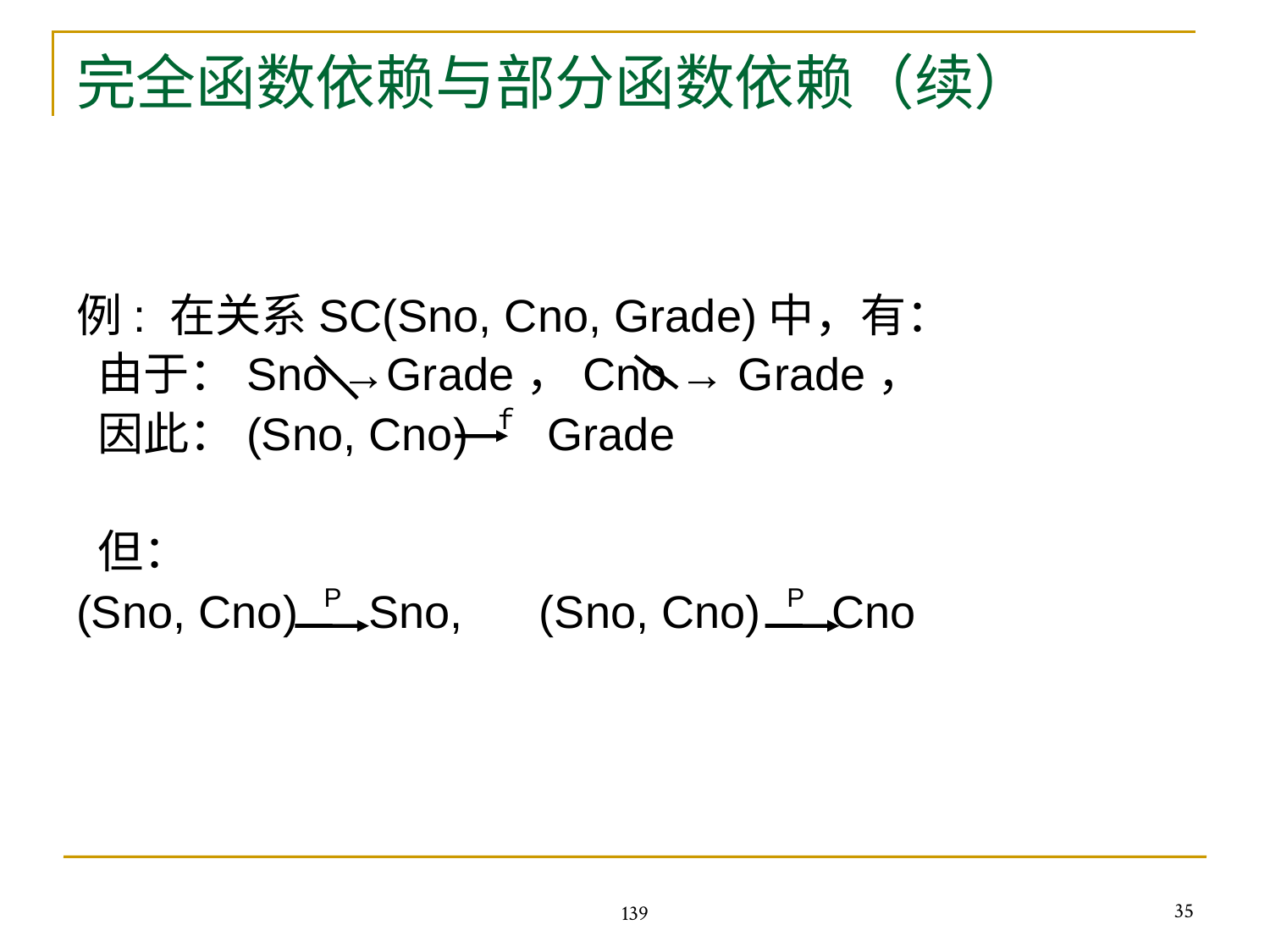

# 完全函数依赖与部分函数依赖（续）

例: 在关系SC(Sno, Cno, Grade)中，有：
 由于：Sno →Grade，Cno → Grade，
 因此：(Sno, Cno) ｆ   Grade

 但：
(Sno, Cno)  P   Sno,      (Sno, Cno)  P   Cno

35
139